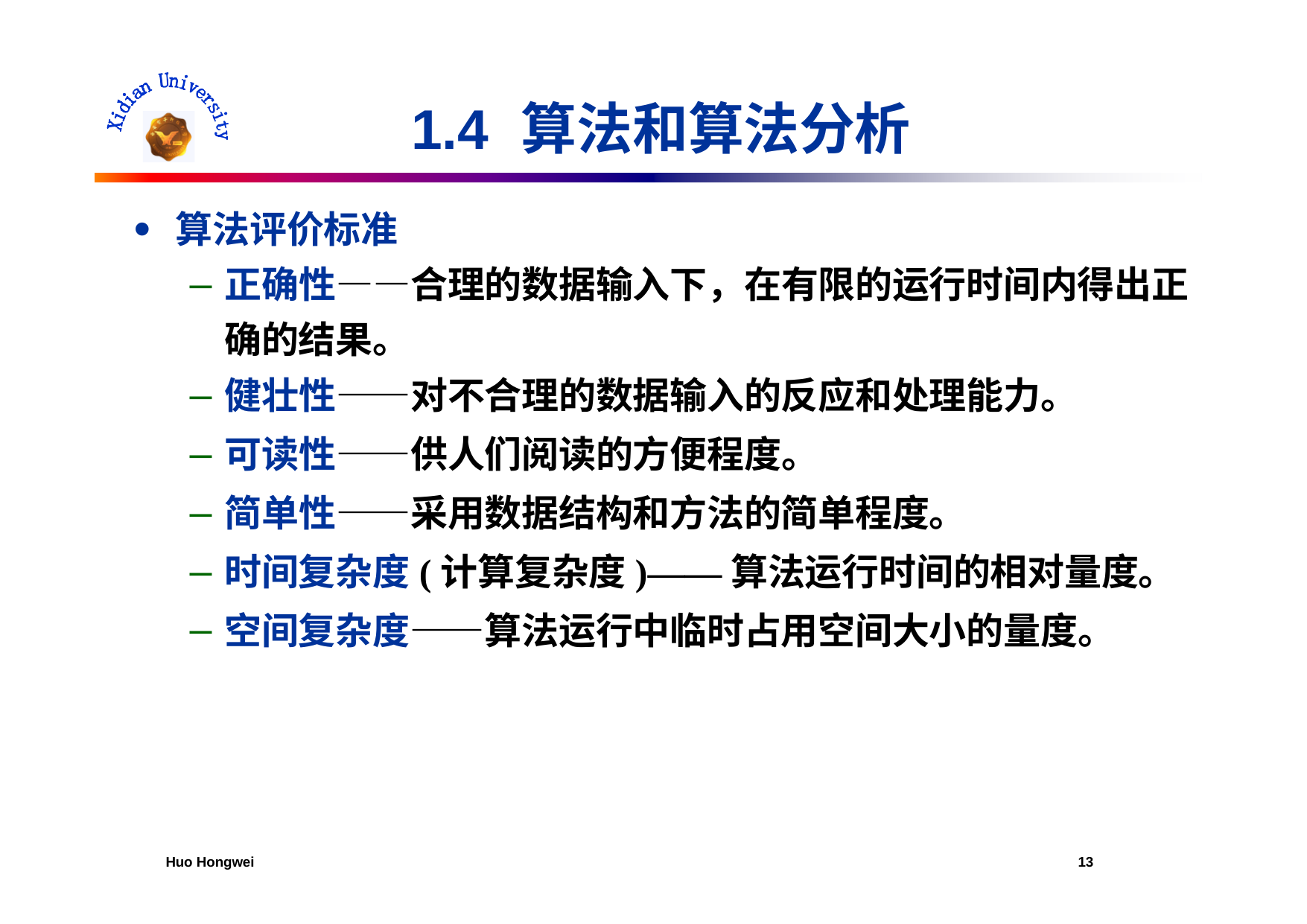

# 1.4	算法和算法分析
算法评价标准
正确性——合理的数据输入下，在有限的运行时间内得出正 确的结果。
健壮性——对不合理的数据输入的反应和处理能力。
可读性——供人们阅读的方便程度。
简单性——采用数据结构和方法的简单程度。
时间复杂度(计算复杂度)——算法运行时间的相对量度。
空间复杂度——算法运行中临时占用空间大小的量度。
Huo Hongwei
13